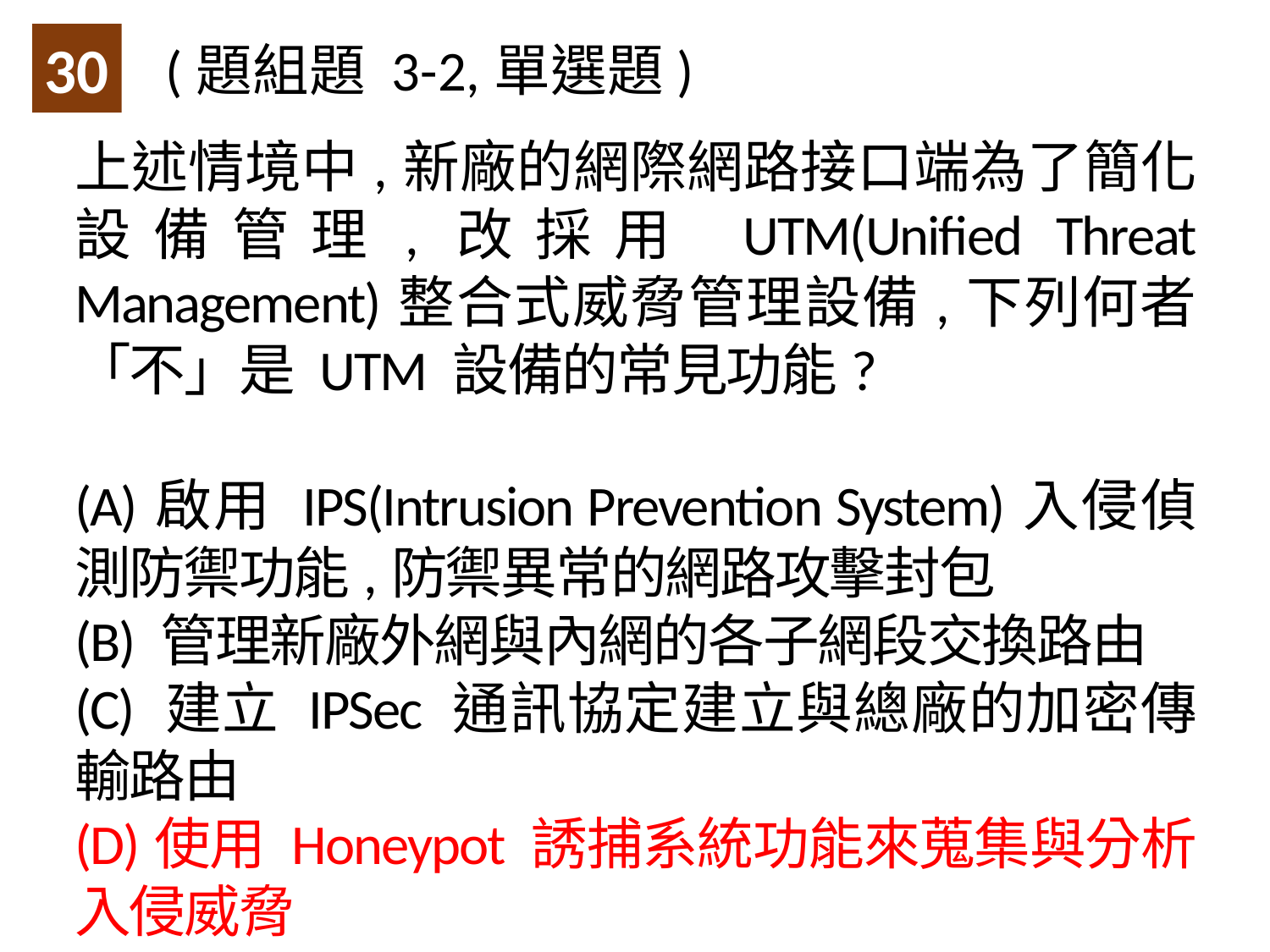

30
(題組題 3-2,單選題)
上述情境中,新廠的網際網路接口端為了簡化設備管理,改採用 UTM(Unified Threat Management)整合式威脅管理設備,下列何者「不」是 UTM 設備的常見功能?

(A)啟用 IPS(Intrusion Prevention System)入侵偵測防禦功能,防禦異常的網路攻擊封包
(B) 管理新廠外網與內網的各子網段交換路由
(C) 建立 IPSec 通訊協定建立與總廠的加密傳輸路由
(D)使用 Honeypot 誘捕系統功能來蒐集與分析入侵威脅